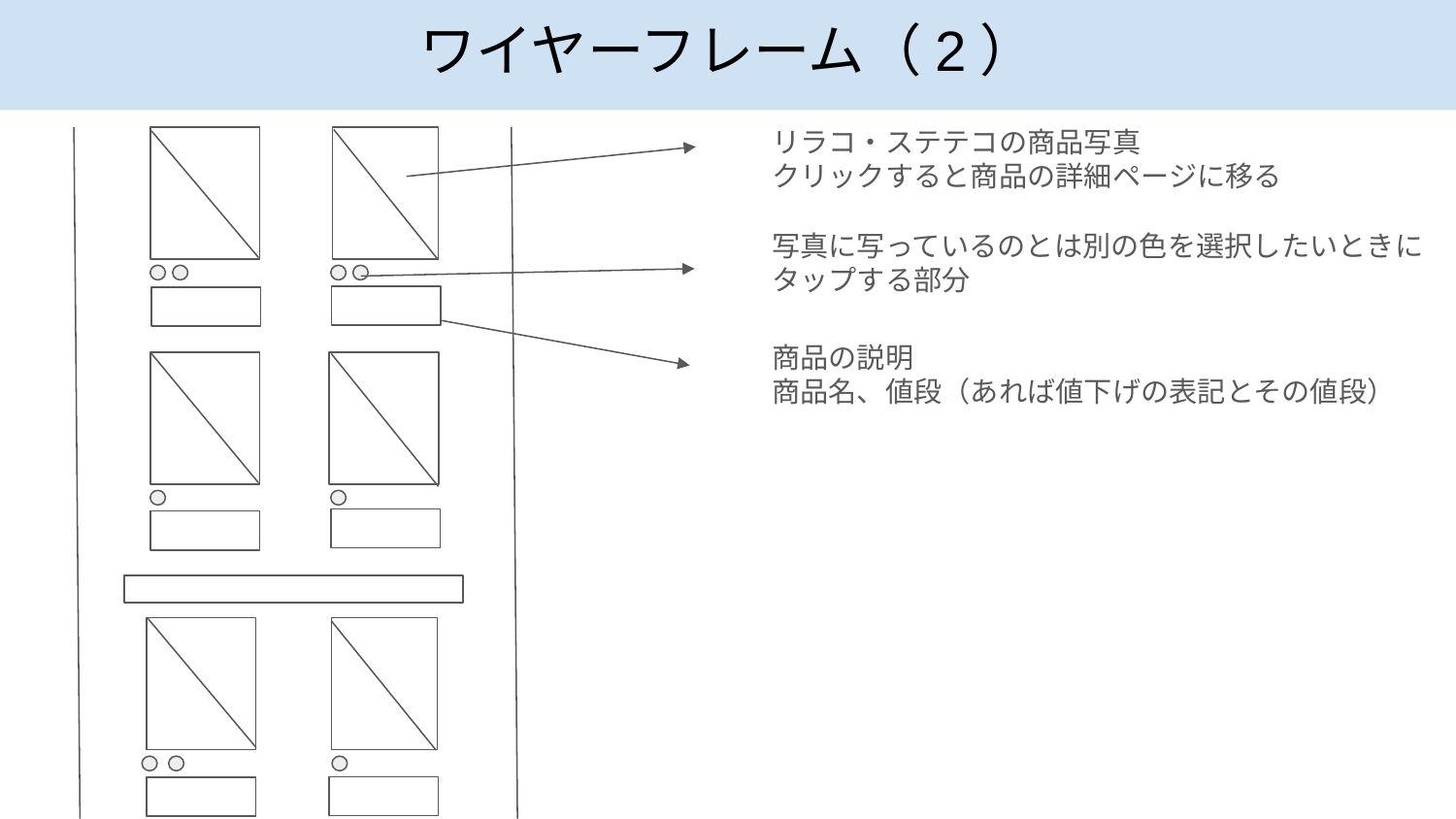

# ワイヤーフレーム（2）

リラコ・ステテコの商品写真
クリックすると商品の詳細ページに移る

写真に写っているのとは別の色を選択したいときにタップする部分

商品の説明
商品名、値段（あれば値下げの表記とその値段）